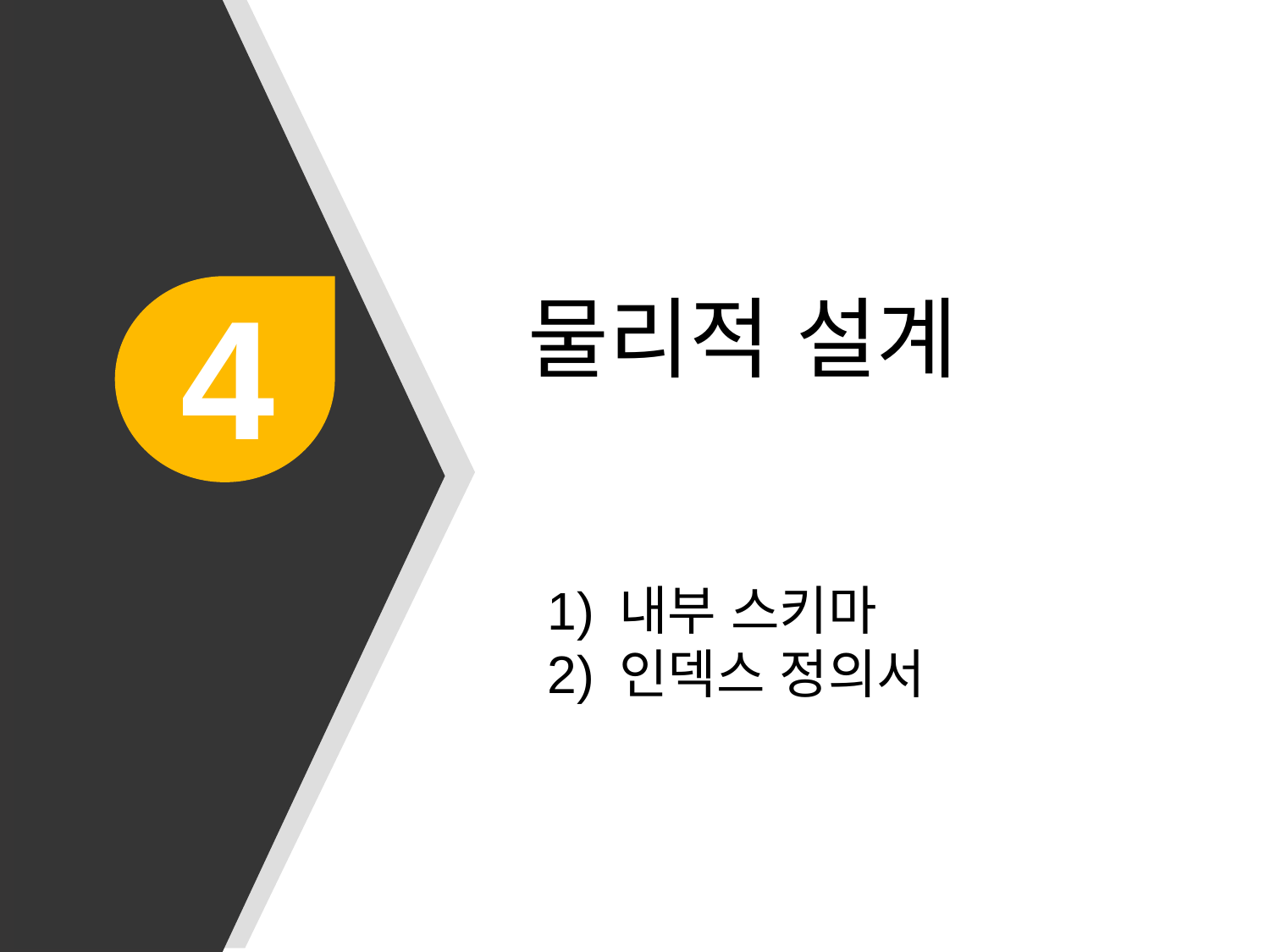

4

    물리적 설계
내부 스키마
인덱스 정의서